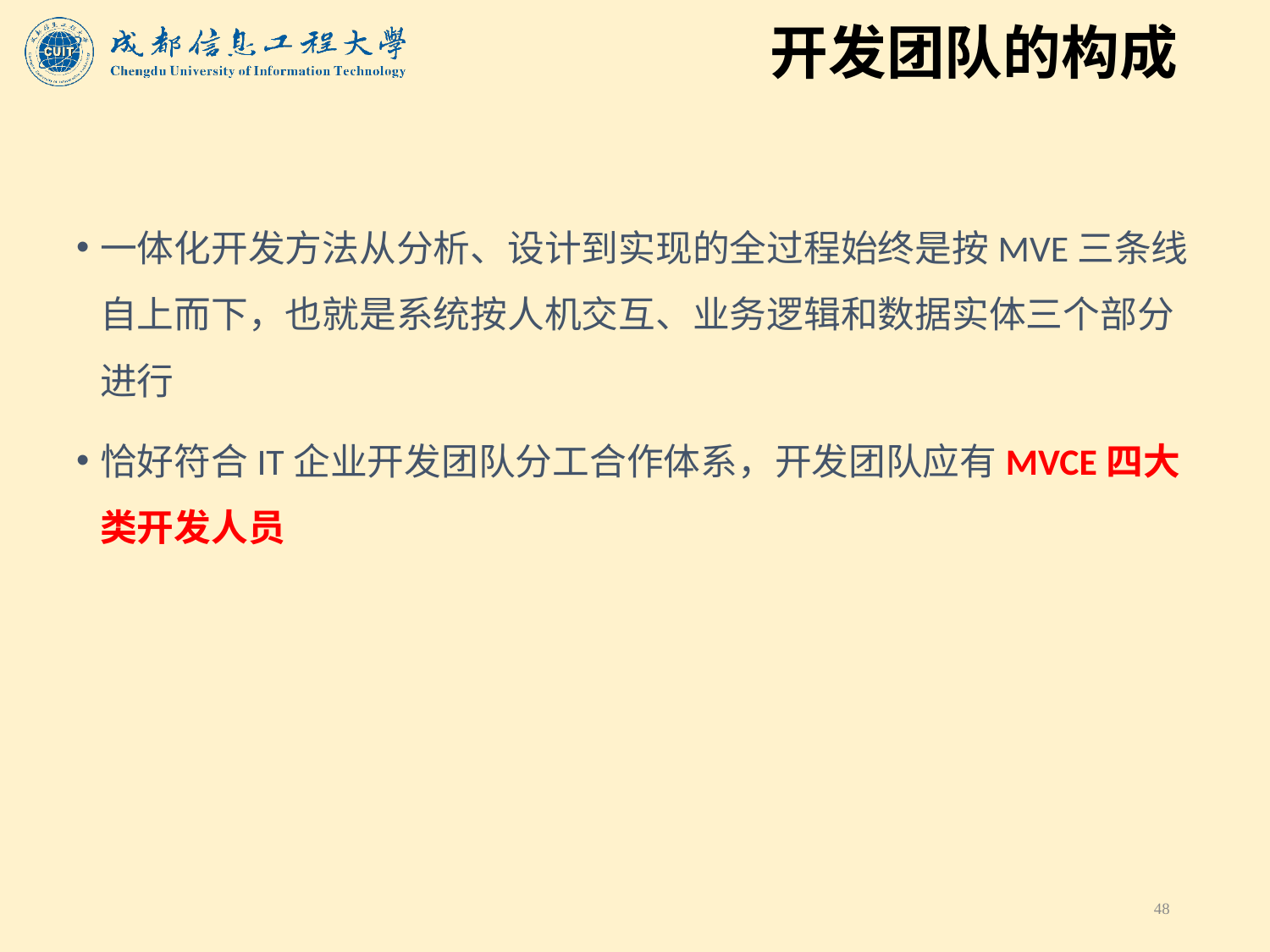

# 开发团队的构成
一体化开发方法从分析、设计到实现的全过程始终是按MVE三条线自上而下，也就是系统按人机交互、业务逻辑和数据实体三个部分进行
恰好符合IT企业开发团队分工合作体系，开发团队应有MVCE四大类开发人员

48